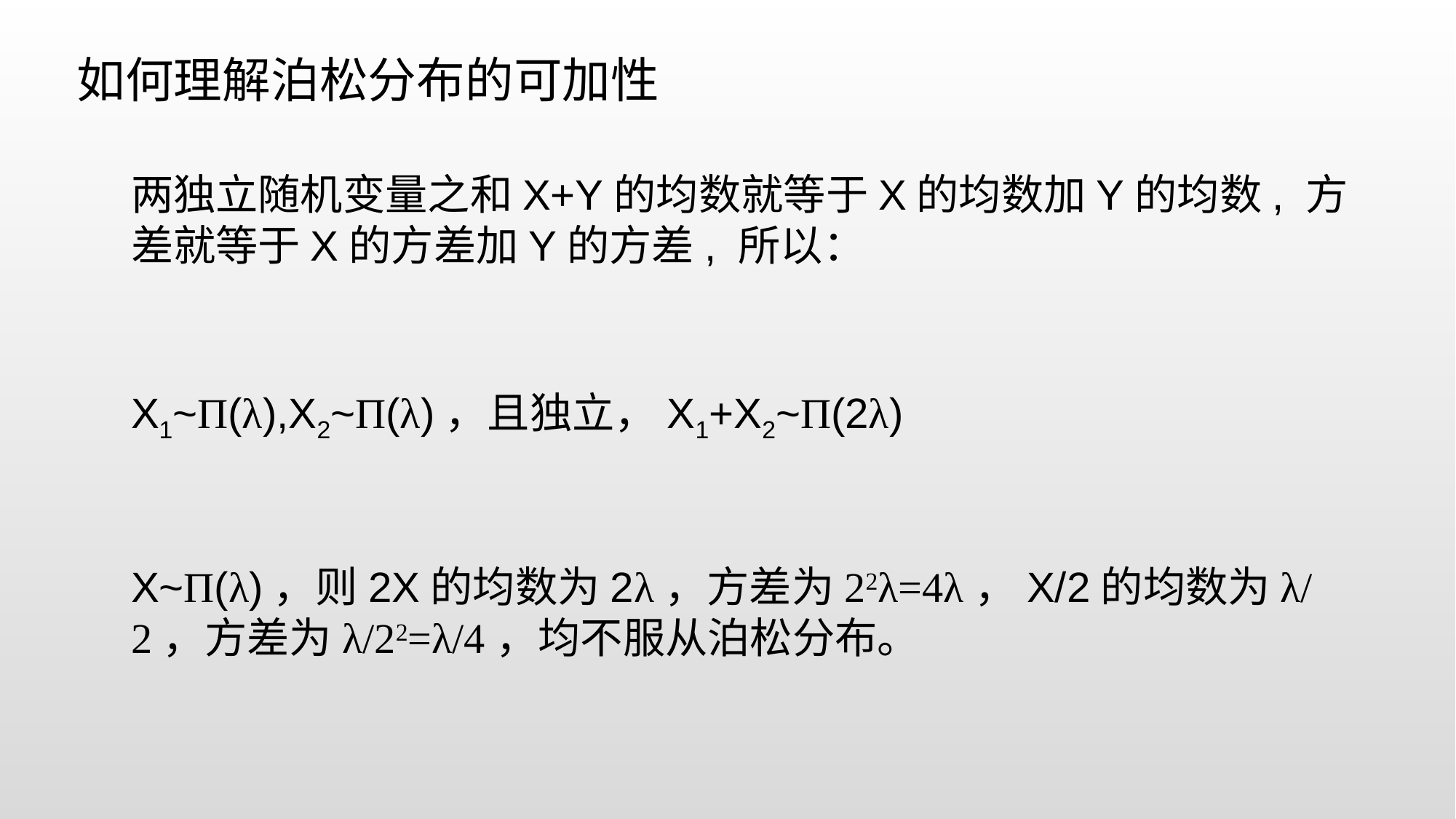

如何理解泊松分布的可加性
两独立随机变量之和X+Y的均数就等于X的均数加Y的均数, 方差就等于X的方差加Y的方差, 所以：

X1~Π(λ),X2~Π(λ)，且独立，X1+X2~Π(2λ)

X~Π(λ)，则2X的均数为2λ，方差为22λ=4λ，X/2的均数为λ/2，方差为λ/22=λ/4，均不服从泊松分布。